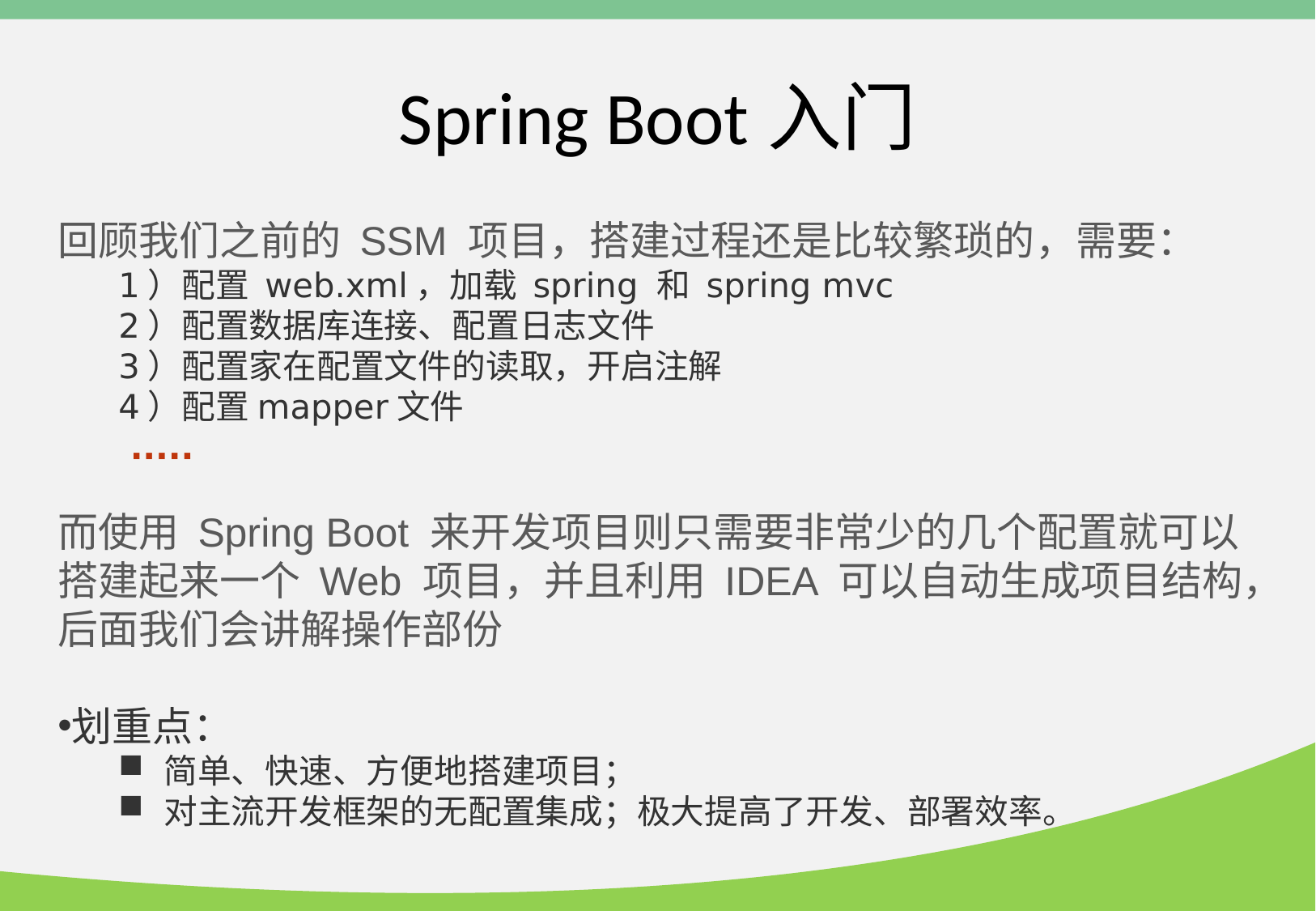

# Spring Boot入门
回顾我们之前的 SSM 项目，搭建过程还是比较繁琐的，需要：
1）配置 web.xml，加载 spring 和 spring mvc
2）配置数据库连接、配置日志文件
3）配置家在配置文件的读取，开启注解
4）配置mapper文件
 .....

而使用 Spring Boot 来开发项目则只需要非常少的几个配置就可以搭建起来一个 Web 项目，并且利用 IDEA 可以自动生成项目结构，后面我们会讲解操作部份

划重点：
简单、快速、方便地搭建项目；
对主流开发框架的无配置集成；极大提高了开发、部署效率。